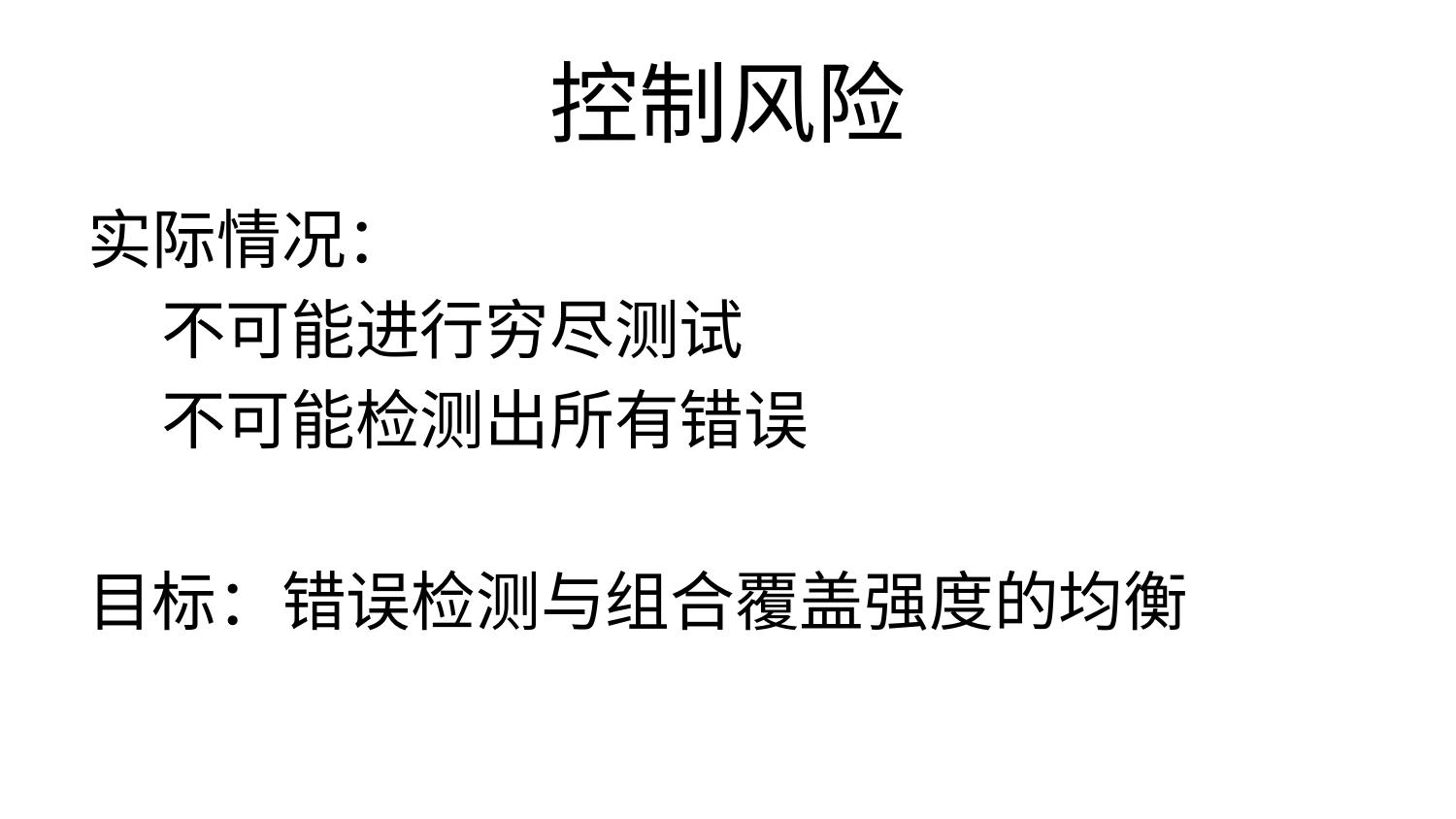

# 控制风险
实际情况：
    不可能进行穷尽测试
    不可能检测出所有错误

目标：错误检测与组合覆盖强度的均衡